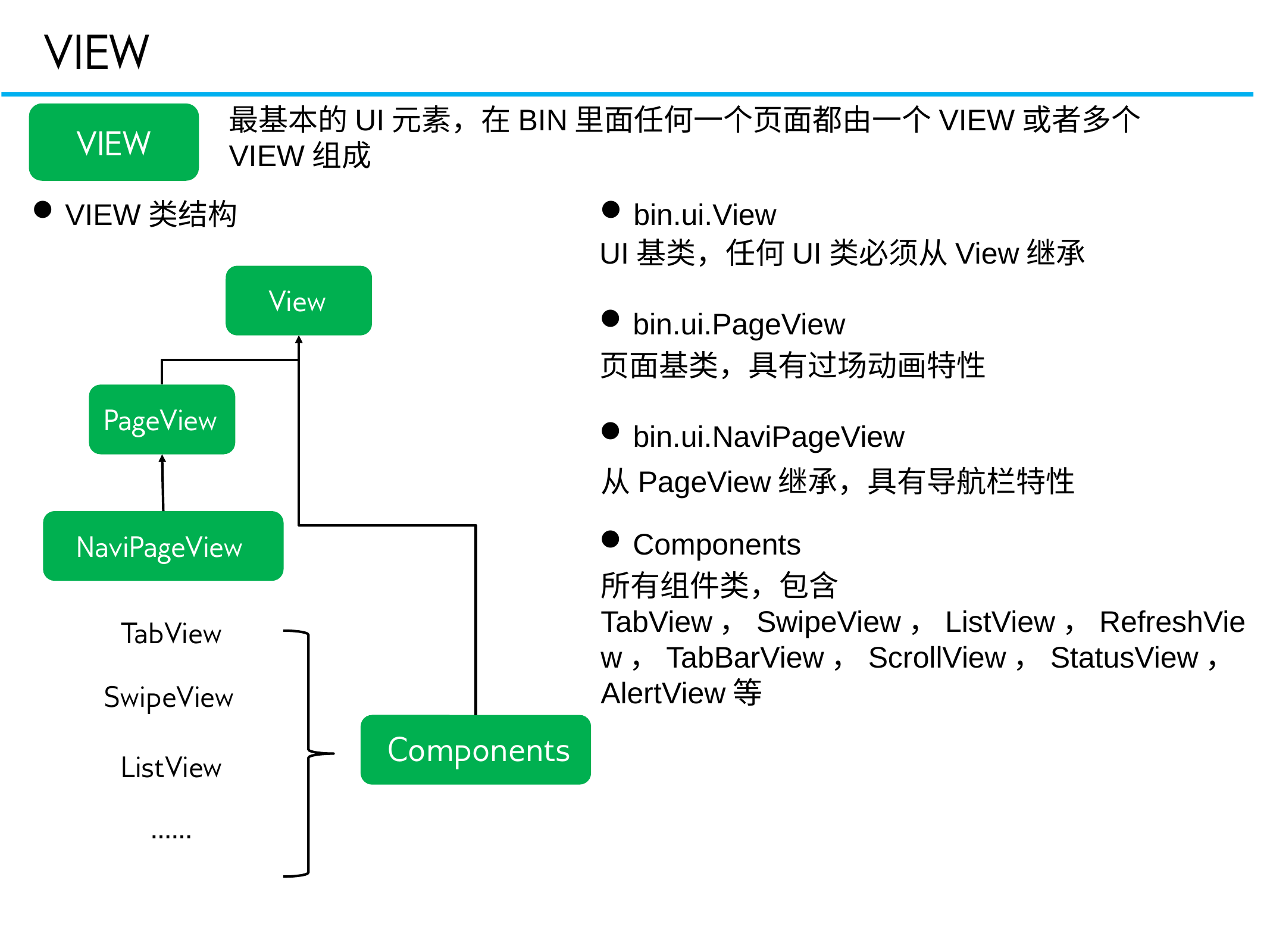

VIEW

最基本的UI元素，在BIN里面任何一个页面都由一个VIEW或者多个VIEW组成

VIEW
VIEW类结构
bin.ui.View
UI基类，任何UI类必须从View继承

View
bin.ui.PageView
页面基类，具有过场动画特性

PageView
bin.ui.NaviPageView
从PageView继承，具有导航栏特性

Components
NaviPageView
所有组件类，包含TabView，SwipeView，ListView，RefreshView，TabBarView，ScrollView，StatusView，AlertView等
TabView

SwipeView

Components
ListView
……